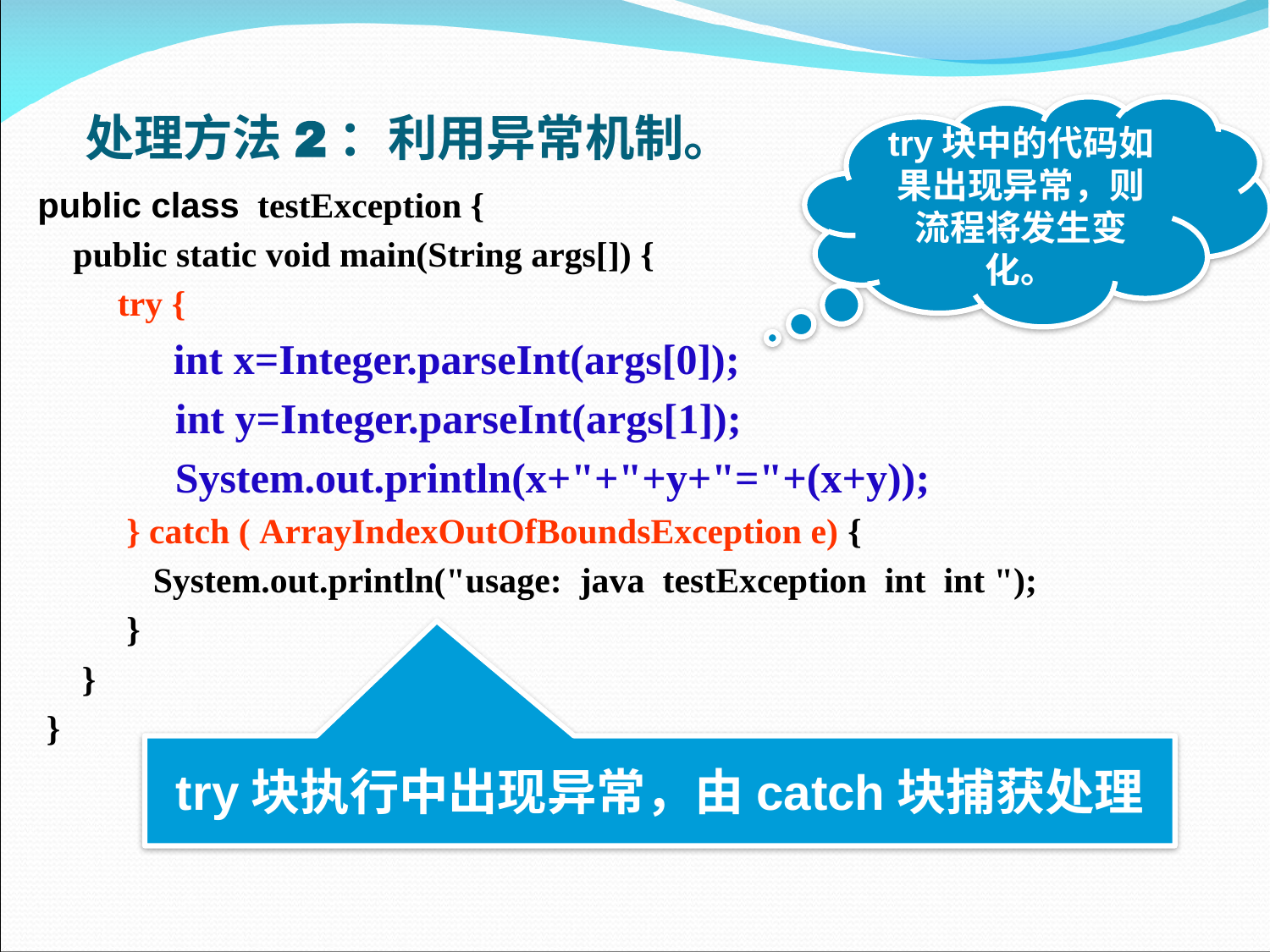

# 处理方法2：利用异常机制。
try块中的代码如果出现异常，则流程将发生变化。
public class  testException {
    public static void main(String args[]) {
         try {
             int x=Integer.parseInt(args[0]);
             int y=Integer.parseInt(args[1]);
             System.out.println(x+"+"+y+"="+(x+y));
          } catch ( ArrayIndexOutOfBoundsException e) {
             System.out.println("usage:  java  testException  int  int ");
          }
     }
 }
try块执行中出现异常，由catch块捕获处理